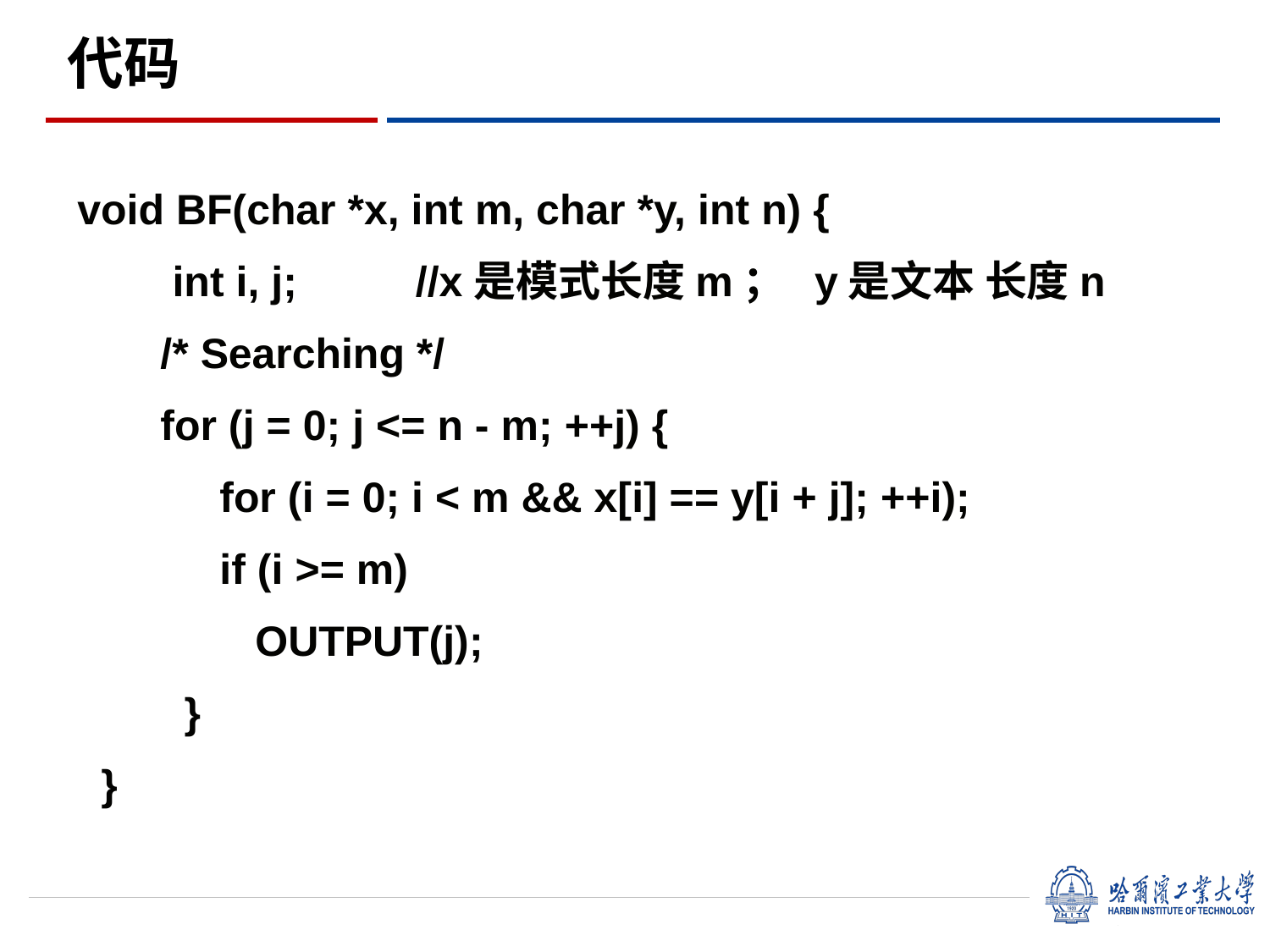

代码
void BF(char *x, int m, char *y, int n) {
        int i, j;          //x是模式长度m；  y是文本 长度n
       /* Searching */
       for (j = 0; j <= n - m; ++j) {
            for (i = 0; i < m && x[i] == y[i + j]; ++i);
            if (i >= m)
               OUTPUT(j);
         }
  }
20